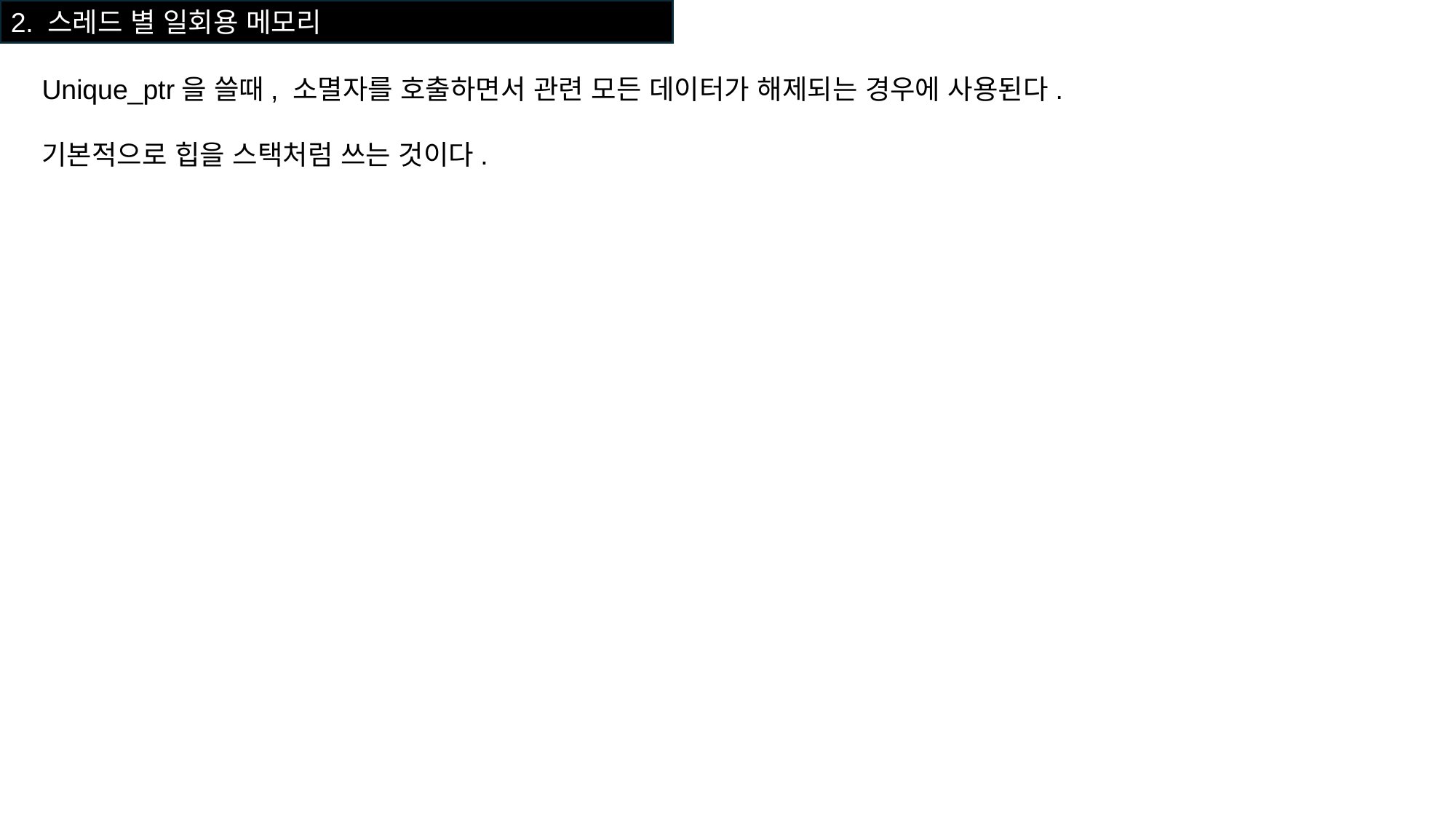

2. 스레드 별 일회용 메모리
Unique_ptr을 쓸때, 소멸자를 호출하면서 관련 모든 데이터가 해제되는 경우에 사용된다.

기본적으로 힙을 스택처럼 쓰는 것이다.